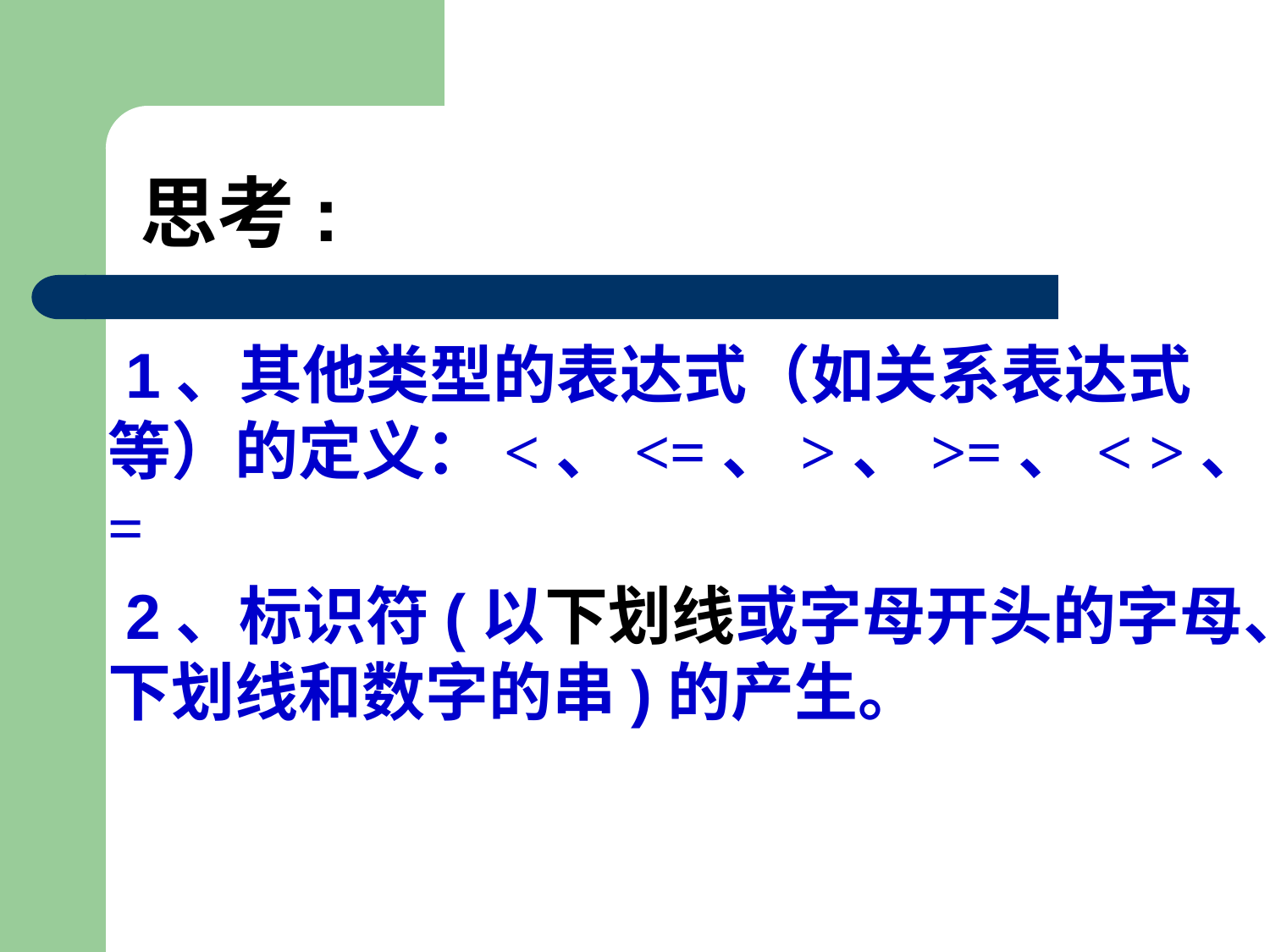

# 思考:
 1、其他类型的表达式（如关系表达式等）的定义：<、<=、>、>=、< >、=
 2、标识符(以下划线或字母开头的字母、下划线和数字的串)的产生。